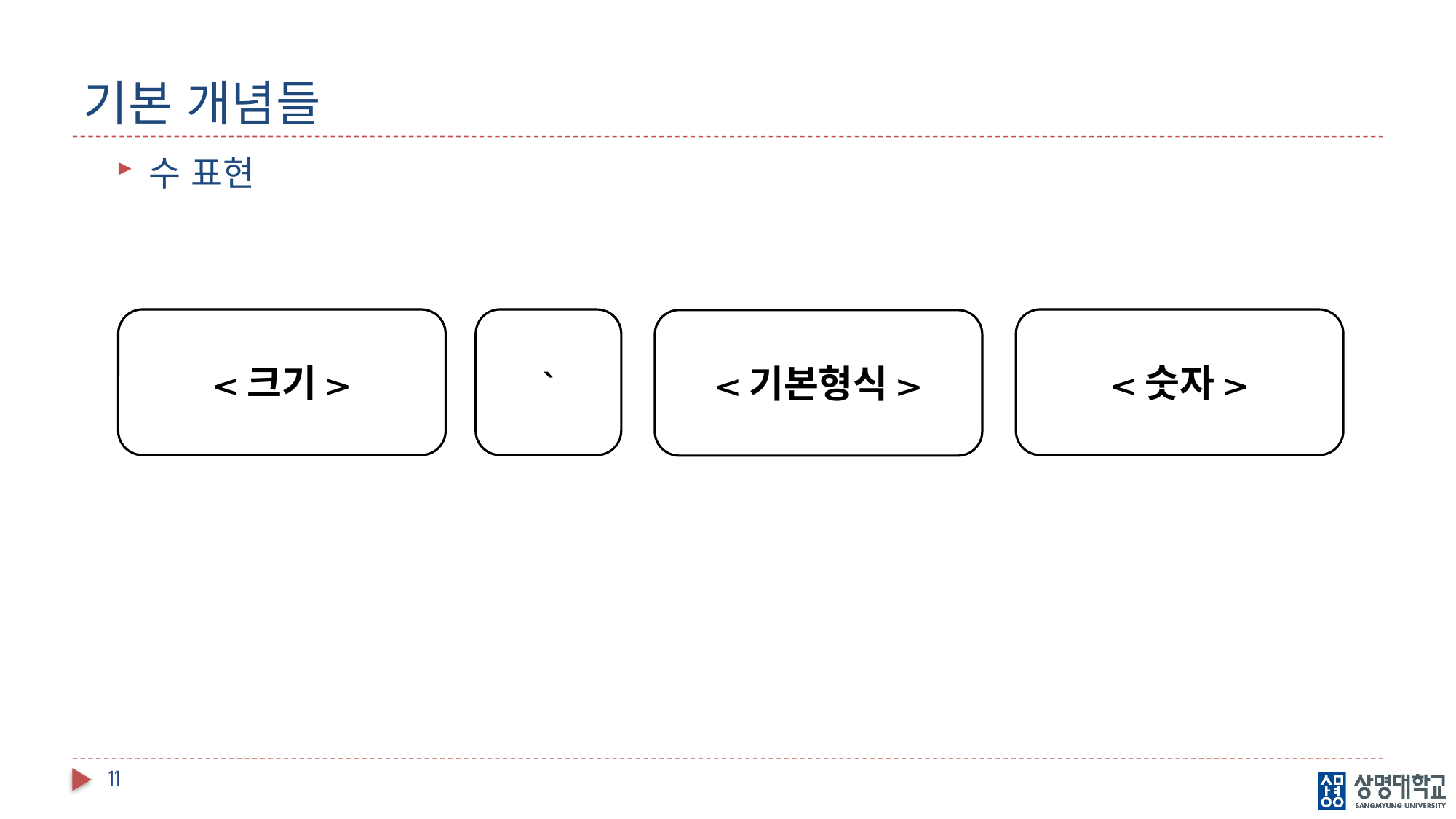

# 기본 개념들
수 표현
<크기>
`
<숫자>
<기본형식>
11